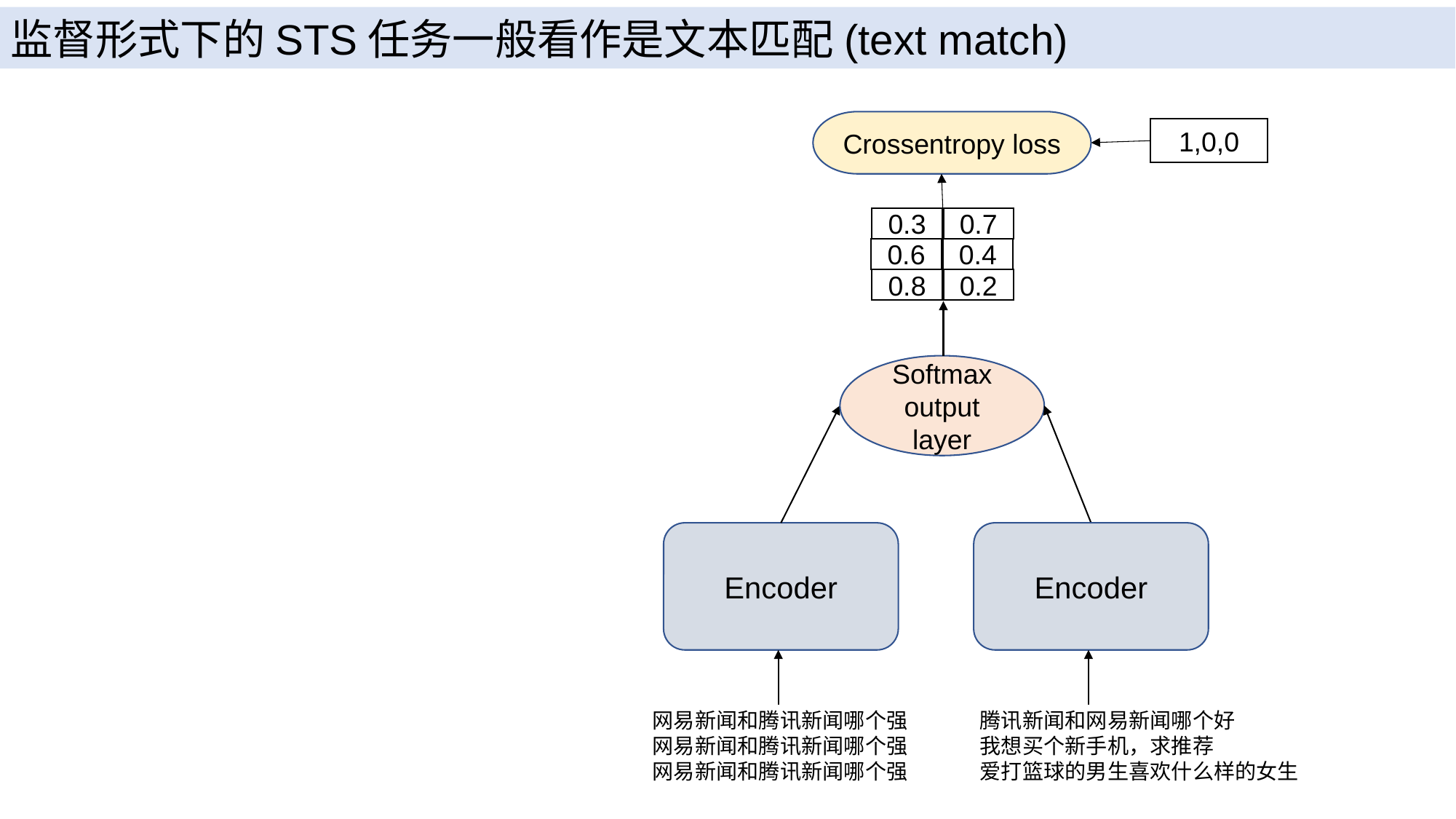

监督形式下的STS任务一般看作是文本匹配(text match)
Crossentropy loss
1,0,0
0.3
0.7
0.6
0.4
0.8
0.2
Softmax output layer
Encoder
Encoder
网易新闻和腾讯新闻哪个强	腾讯新闻和网易新闻哪个好
网易新闻和腾讯新闻哪个强	我想买个新手机，求推荐
网易新闻和腾讯新闻哪个强	爱打篮球的男生喜欢什么样的女生